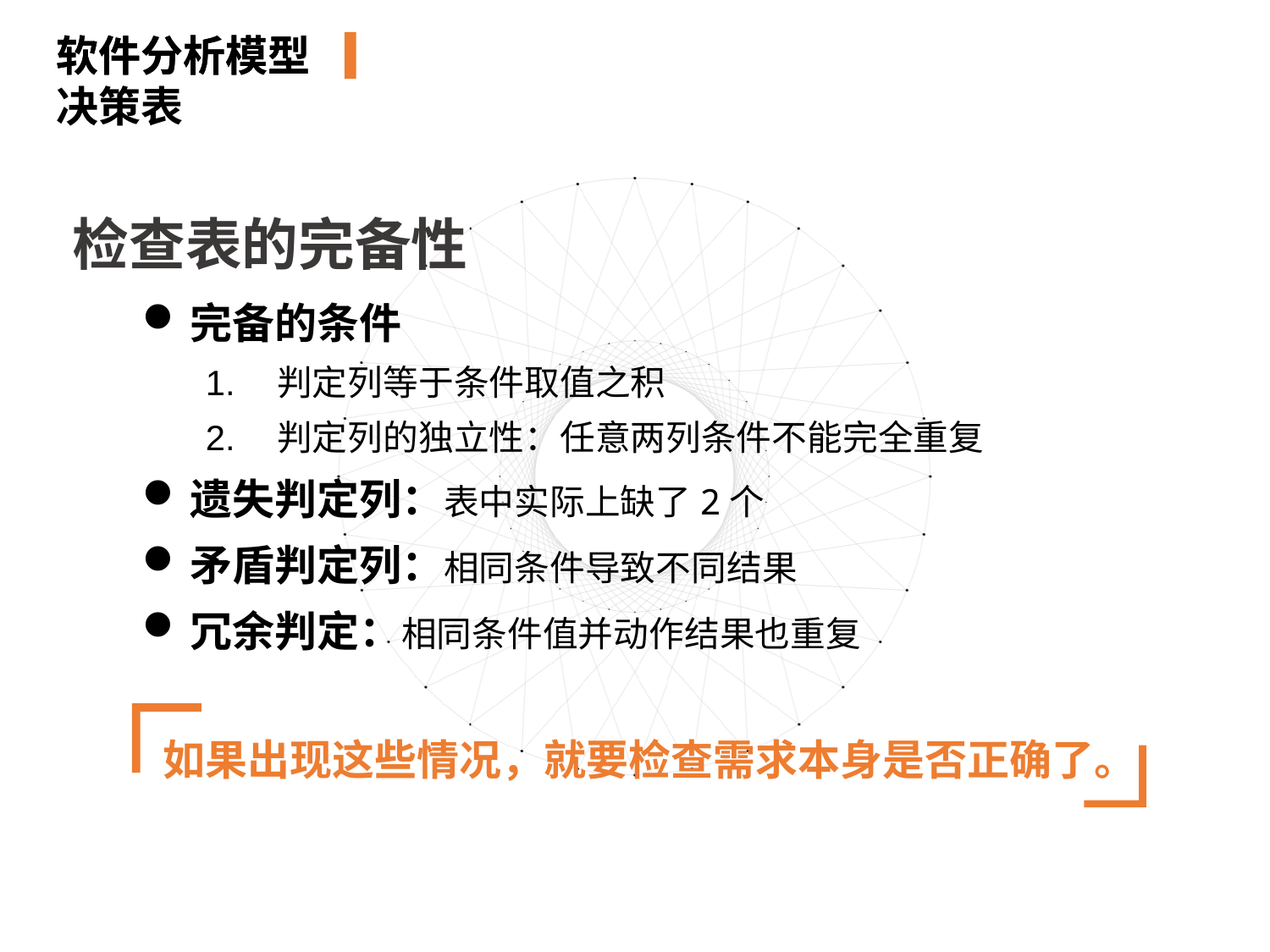

软件分析模型
软件分析模型决策表

检查表的完备性
完备的条件
判定列等于条件取值之积
判定列的独立性：任意两列条件不能完全重复
遗失判定列：表中实际上缺了2个
矛盾判定列：相同条件导致不同结果
冗余判定：相同条件值并动作结果也重复

如果出现这些情况，就要检查需求本身是否正确了。